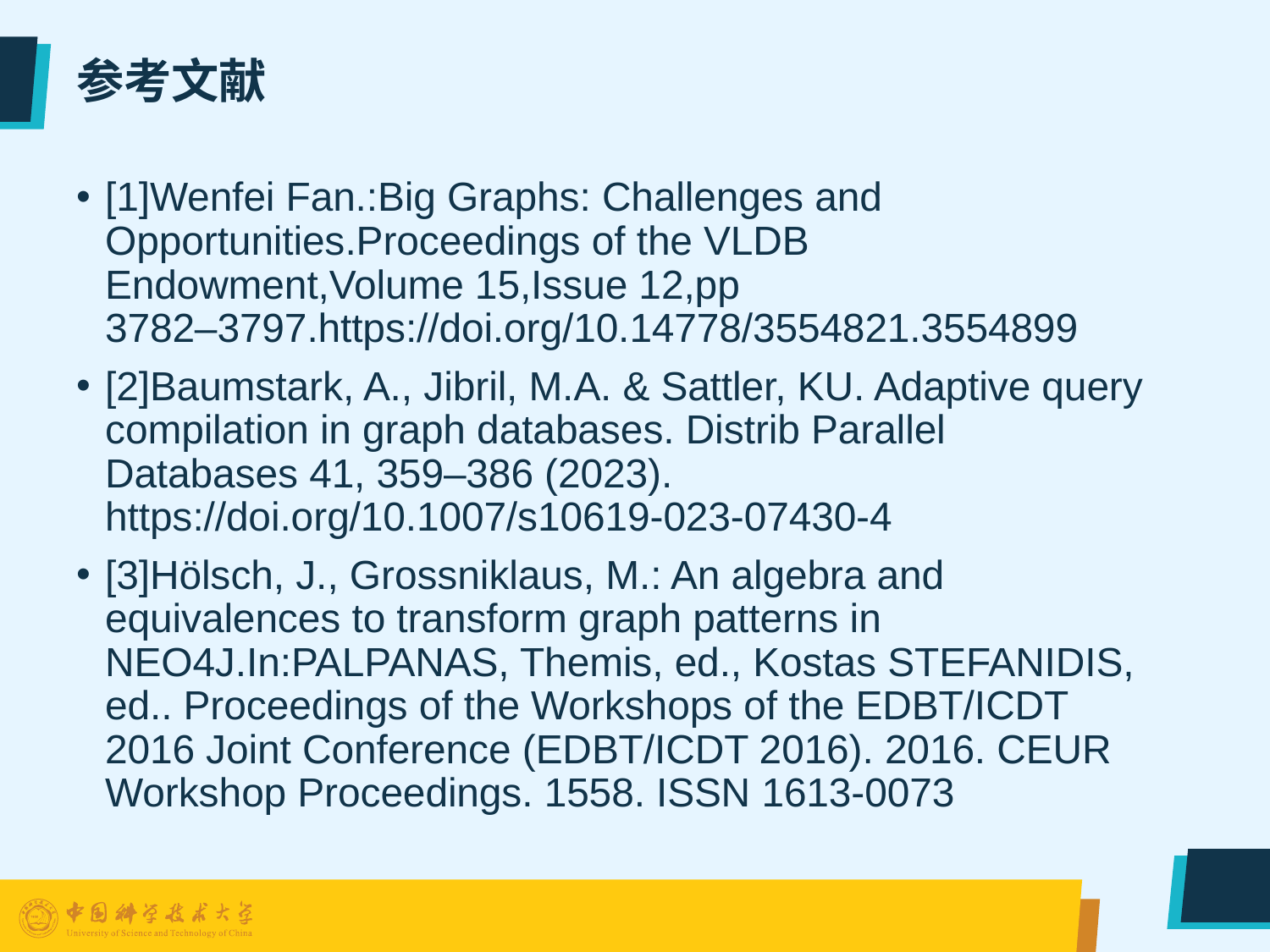

# 参考文献
[1]Wenfei Fan.:Big Graphs: Challenges and Opportunities.Proceedings of the VLDB Endowment,Volume 15,Issue 12,pp 3782–3797.https://doi.org/10.14778/3554821.3554899
[2]Baumstark, A., Jibril, M.A. & Sattler, KU. Adaptive query compilation in graph databases. Distrib Parallel Databases 41, 359–386 (2023). https://doi.org/10.1007/s10619-023-07430-4
[3]Hölsch, J., Grossniklaus, M.: An algebra and equivalences to transform graph patterns in NEO4J.In:PALPANAS, Themis, ed., Kostas STEFANIDIS, ed.. Proceedings of the Workshops of the EDBT/ICDT 2016 Joint Conference (EDBT/ICDT 2016). 2016. CEUR Workshop Proceedings. 1558. ISSN 1613-0073